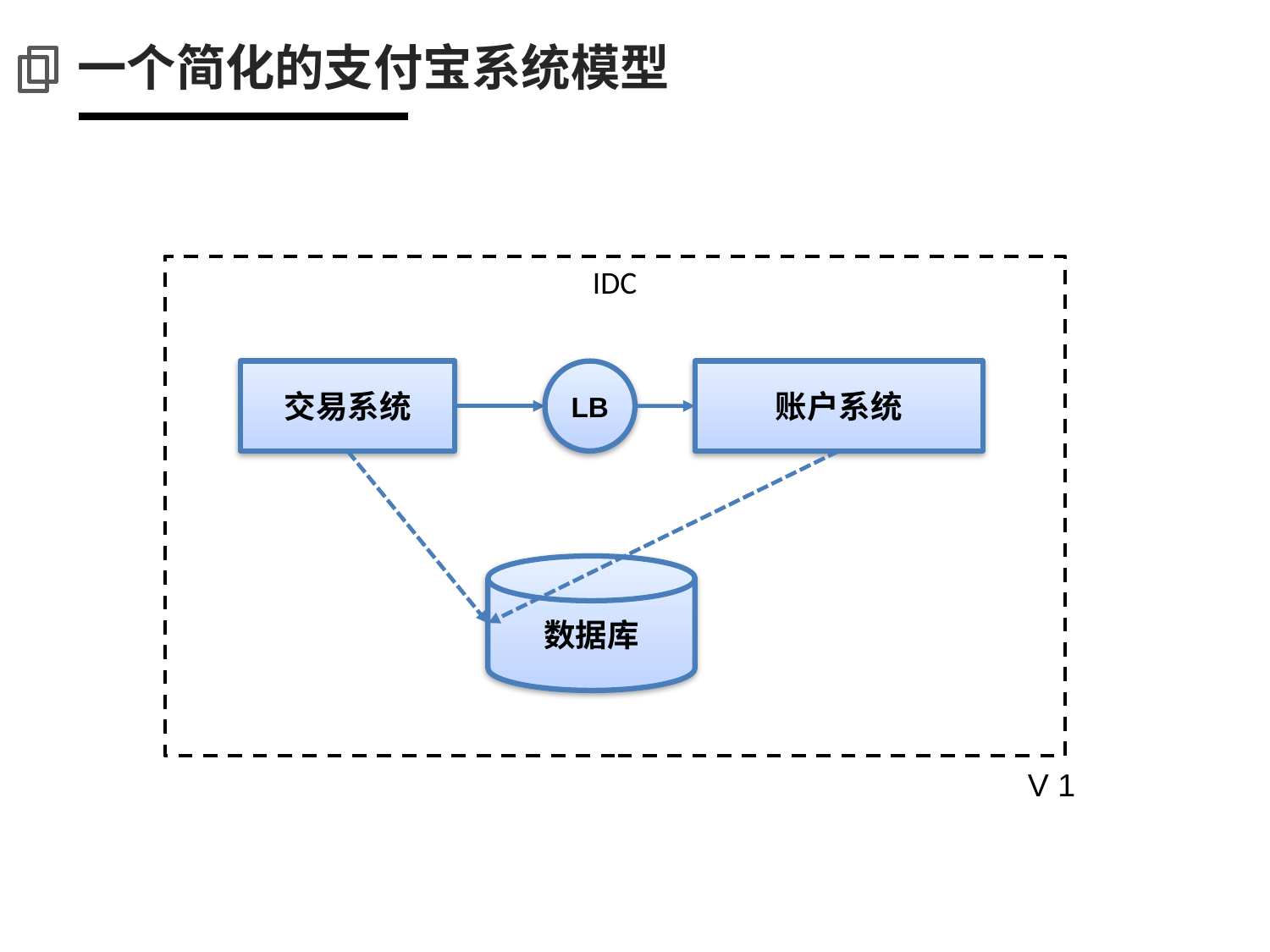

# 一个简化的支付宝系统模型
IDC
交易系统
LB
账户系统
数据库
V 1